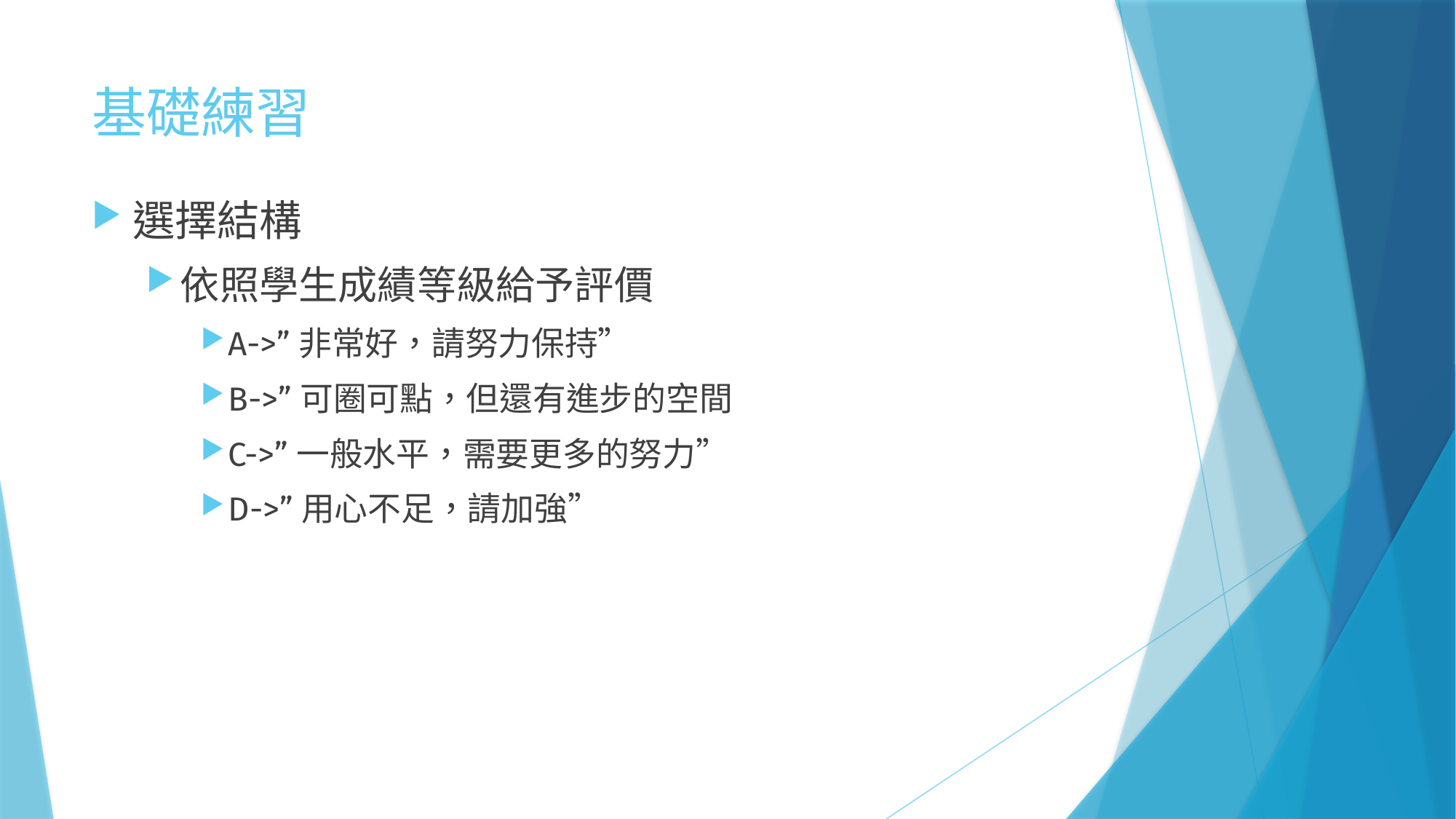

# 基礎練習
選擇結構
依照學生成績等級給予評價
A->”非常好，請努力保持”
B->”可圈可點，但還有進步的空間
C->”一般水平，需要更多的努力”
D->”用心不足，請加強”